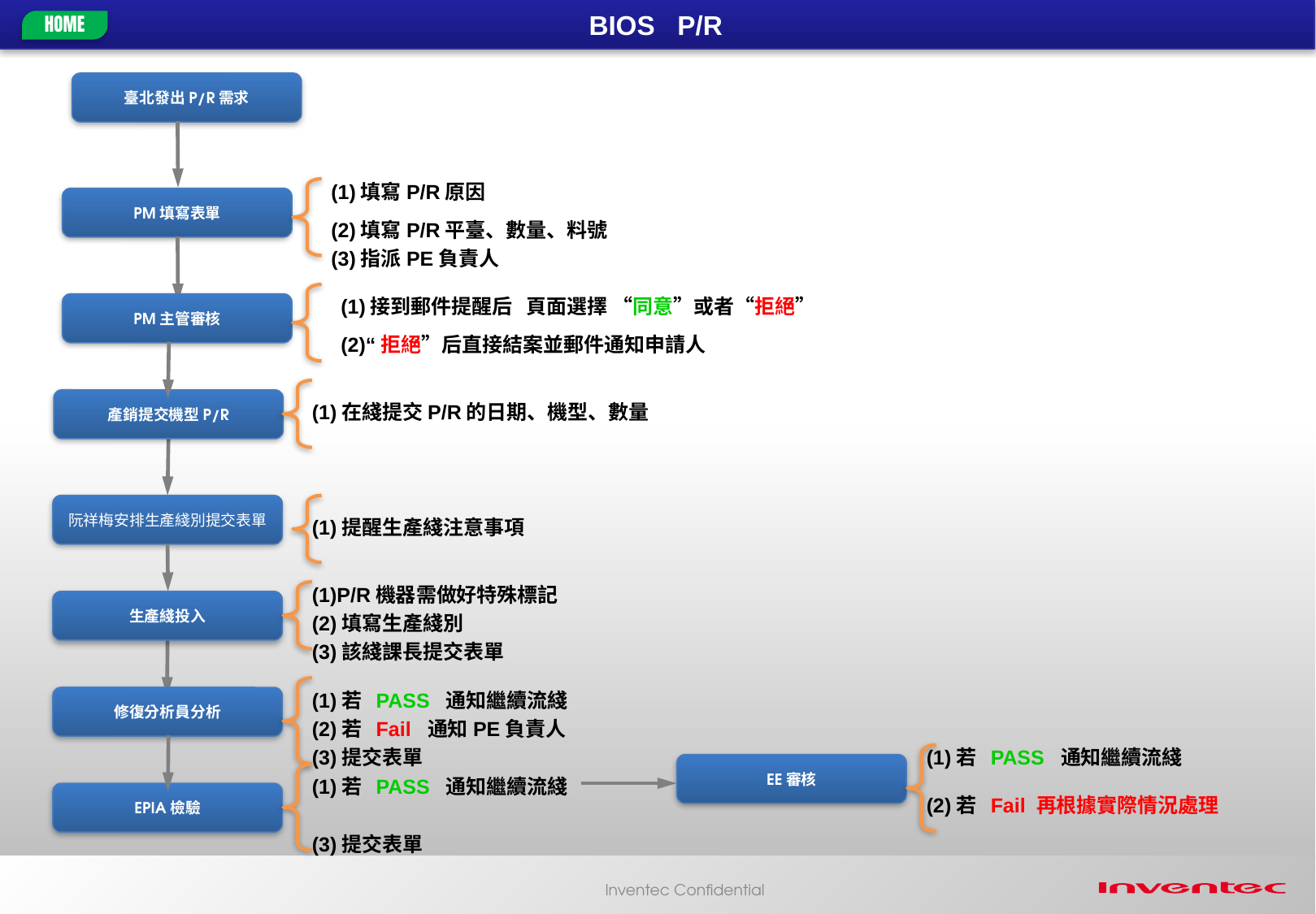

# BIOS   P/R
臺北發出P/R需求

(1)填寫P/R原因
PM填寫表單
(2)填寫P/R平臺、數量、料號
(3)指派PE負責人

PM主管審核
(1)接到郵件提醒后   頁面選擇 “同意”或者“拒絕”
(2)“拒絕”后直接結案並郵件通知申請人

產銷提交機型P/R
(1)在綫提交P/R的日期、機型、數量
阮祥梅安排生產綫別提交表單

(1)提醒生產綫注意事項

(1)P/R機器需做好特殊標記
生產綫投入
(2)填寫生產綫別
(3)該綫課長提交表單

修復分析員分析
(1)若  PASS  通知繼續流綫
(2)若  Fail  通知PE負責人
(3)提交表單

(1)若  PASS  通知繼續流綫
EE審核

(1)若  PASS  通知繼續流綫
EPIA檢驗
(2)若  Fail 再根據實際情況處理
(3)提交表單